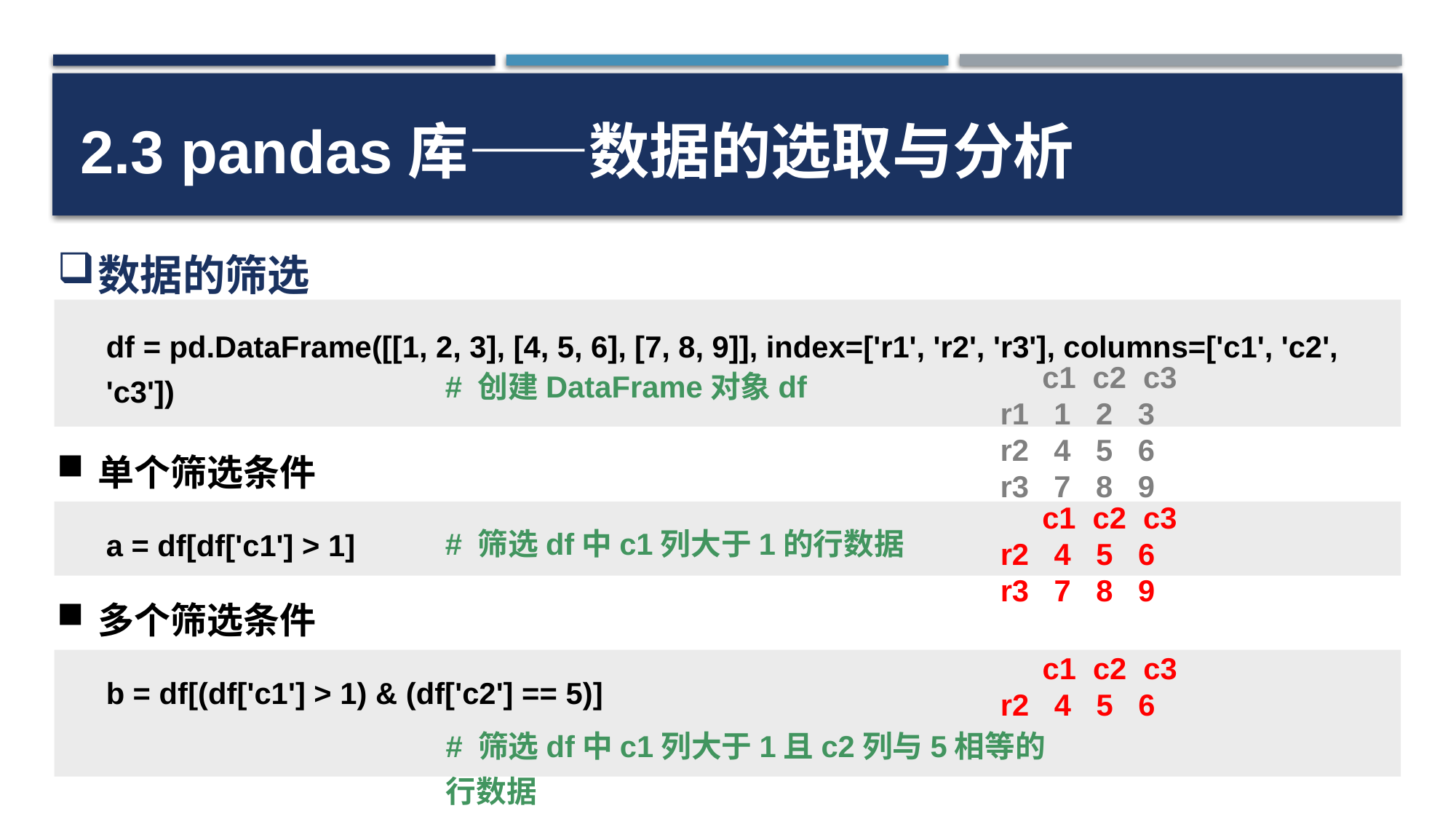

2.3 pandas库——数据的选取与分析
数据的筛选

df = pd.DataFrame([[1, 2, 3], [4, 5, 6], [7, 8, 9]], index=['r1', 'r2', 'r3'], columns=['c1', 'c2', 'c3'])
# 创建DataFrame对象df
     c1  c2  c3
r1   1   2   3
r2   4   5   6
r3   7   8   9
单个筛选条件
     c1  c2  c3
r2   4   5   6
r3   7   8   9

# 筛选df中c1列大于1的行数据
a = df[df['c1'] > 1]
多个筛选条件
     c1  c2  c3
r2   4   5   6

b = df[(df['c1'] > 1) & (df['c2'] == 5)]
# 筛选df中c1列大于1且c2列与5相等的行数据
44